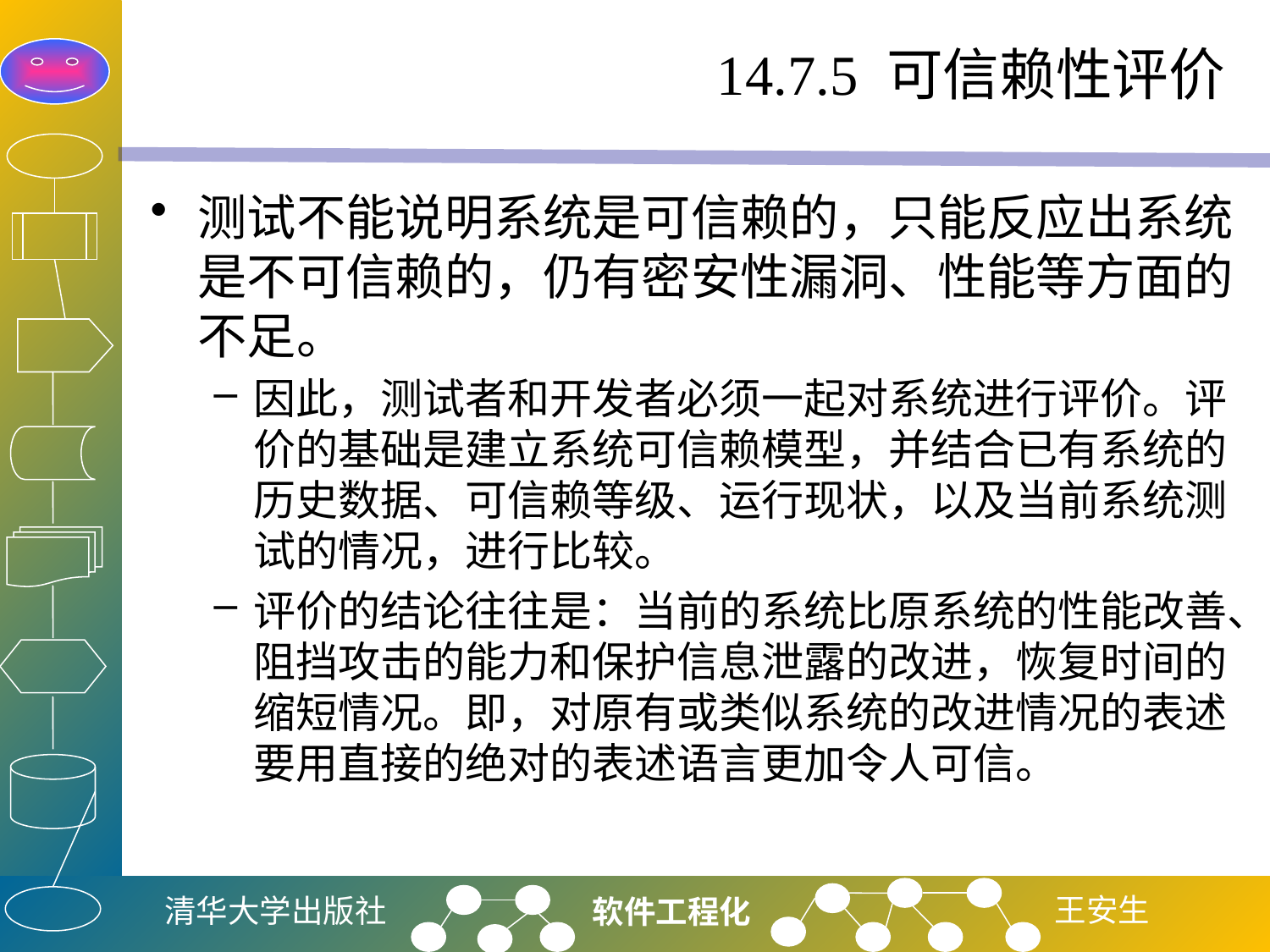

# 14.7.5 可信赖性评价
测试不能说明系统是可信赖的，只能反应出系统是不可信赖的，仍有密安性漏洞、性能等方面的不足。
因此，测试者和开发者必须一起对系统进行评价。评价的基础是建立系统可信赖模型，并结合已有系统的历史数据、可信赖等级、运行现状，以及当前系统测试的情况，进行比较。
评价的结论往往是：当前的系统比原系统的性能改善、阻挡攻击的能力和保护信息泄露的改进，恢复时间的缩短情况。即，对原有或类似系统的改进情况的表述要用直接的绝对的表述语言更加令人可信。